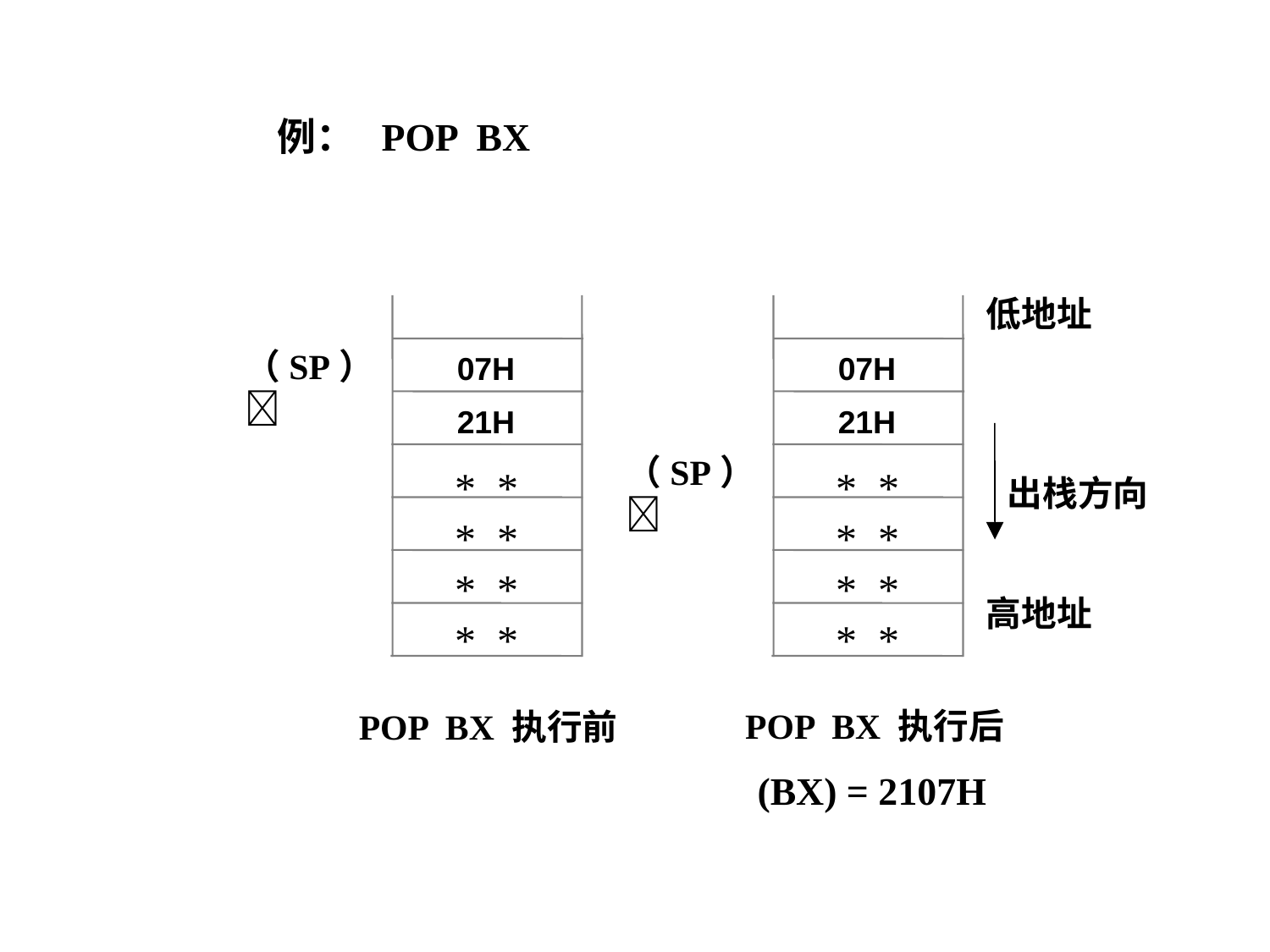

例：  POP  BX
低地址

高地址

（SP）→

07H
21H
07H
21H

出栈方向

（SP）→

*  *
*  *
*  *
*  *
*  *
*  *
*  *
*  *

POP  BX 执行前
   POP  BX 执行后
    (BX) = 2107H